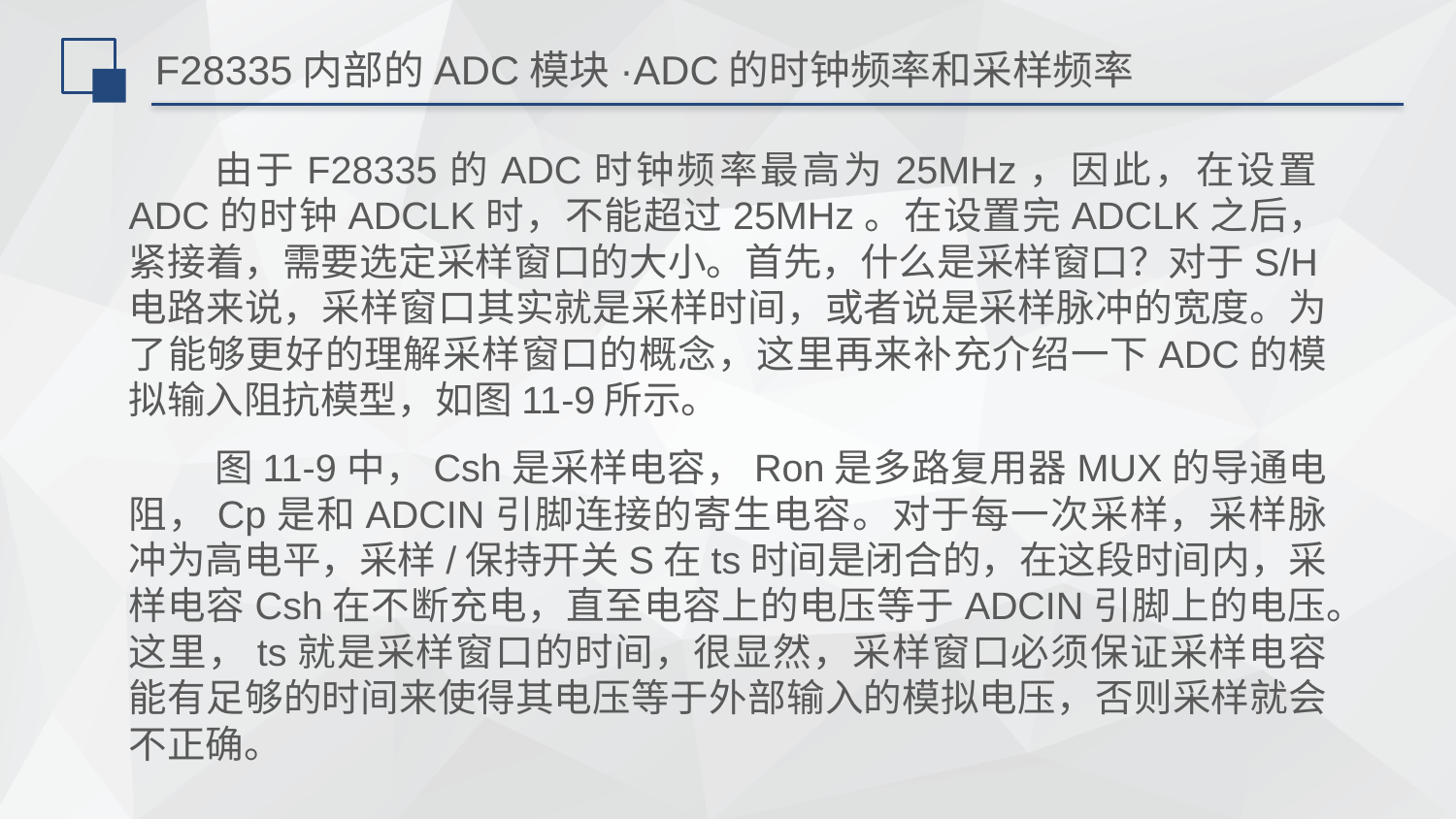

# F28335内部的ADC模块·ADC的时钟频率和采样频率
由于F28335的ADC时钟频率最高为25MHz，因此，在设置ADC的时钟ADCLK时，不能超过25MHz。在设置完ADCLK之后，紧接着，需要选定采样窗口的大小。首先，什么是采样窗口？对于S/H电路来说，采样窗口其实就是采样时间，或者说是采样脉冲的宽度。为了能够更好的理解采样窗口的概念，这里再来补充介绍一下ADC的模拟输入阻抗模型，如图11-9所示。
图11-9中，Csh是采样电容，Ron是多路复用器MUX的导通电阻，Cp是和ADCIN引脚连接的寄生电容。对于每一次采样，采样脉冲为高电平，采样/保持开关S在ts时间是闭合的，在这段时间内，采样电容Csh在不断充电，直至电容上的电压等于ADCIN引脚上的电压。这里，ts就是采样窗口的时间，很显然，采样窗口必须保证采样电容能有足够的时间来使得其电压等于外部输入的模拟电压，否则采样就会不正确。